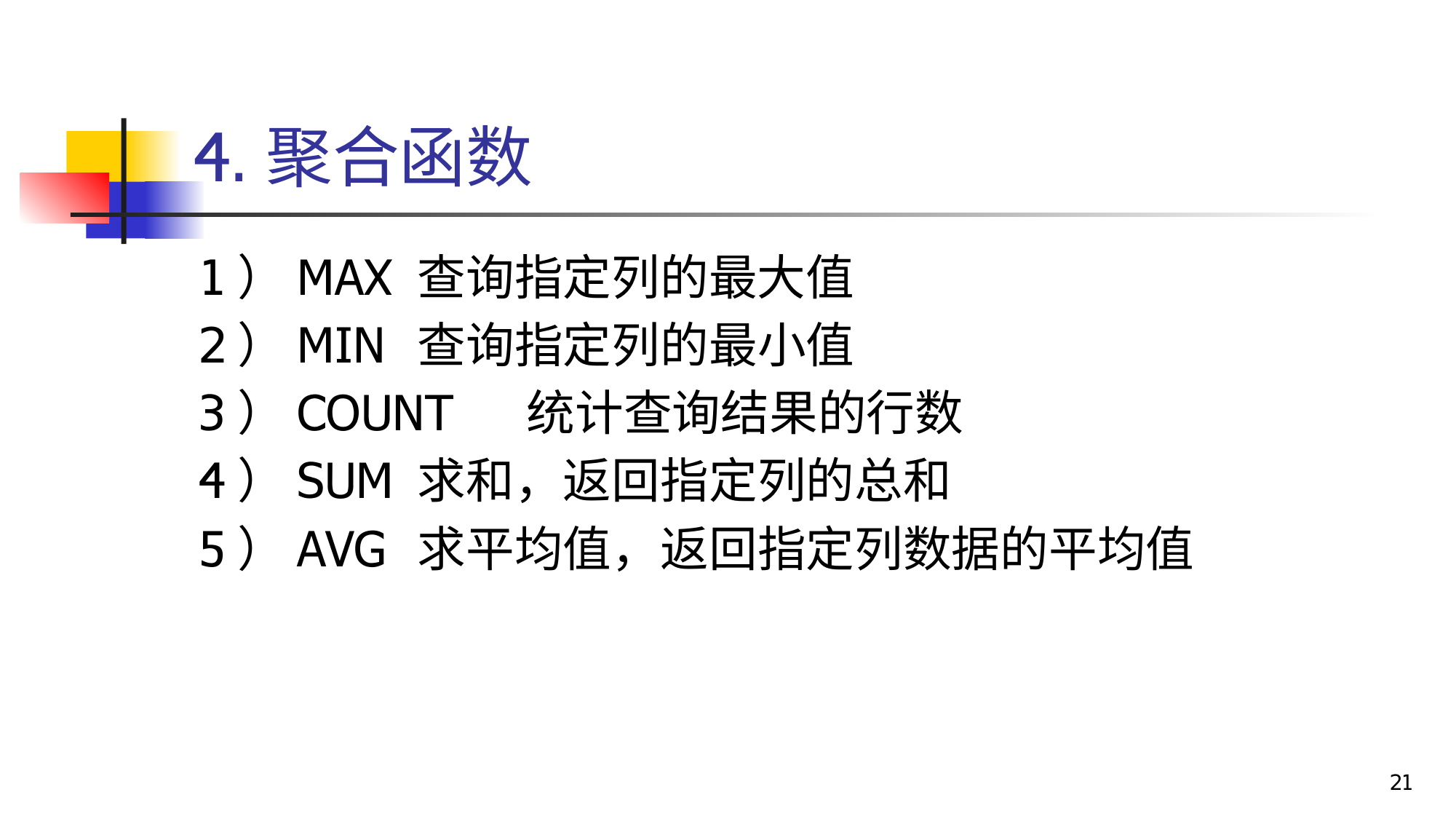

# 4.聚合函数
1）MAX	查询指定列的最大值
2）MIN	查询指定列的最小值
3）COUNT	统计查询结果的行数
4）SUM	求和，返回指定列的总和
5）AVG	求平均值，返回指定列数据的平均值

21